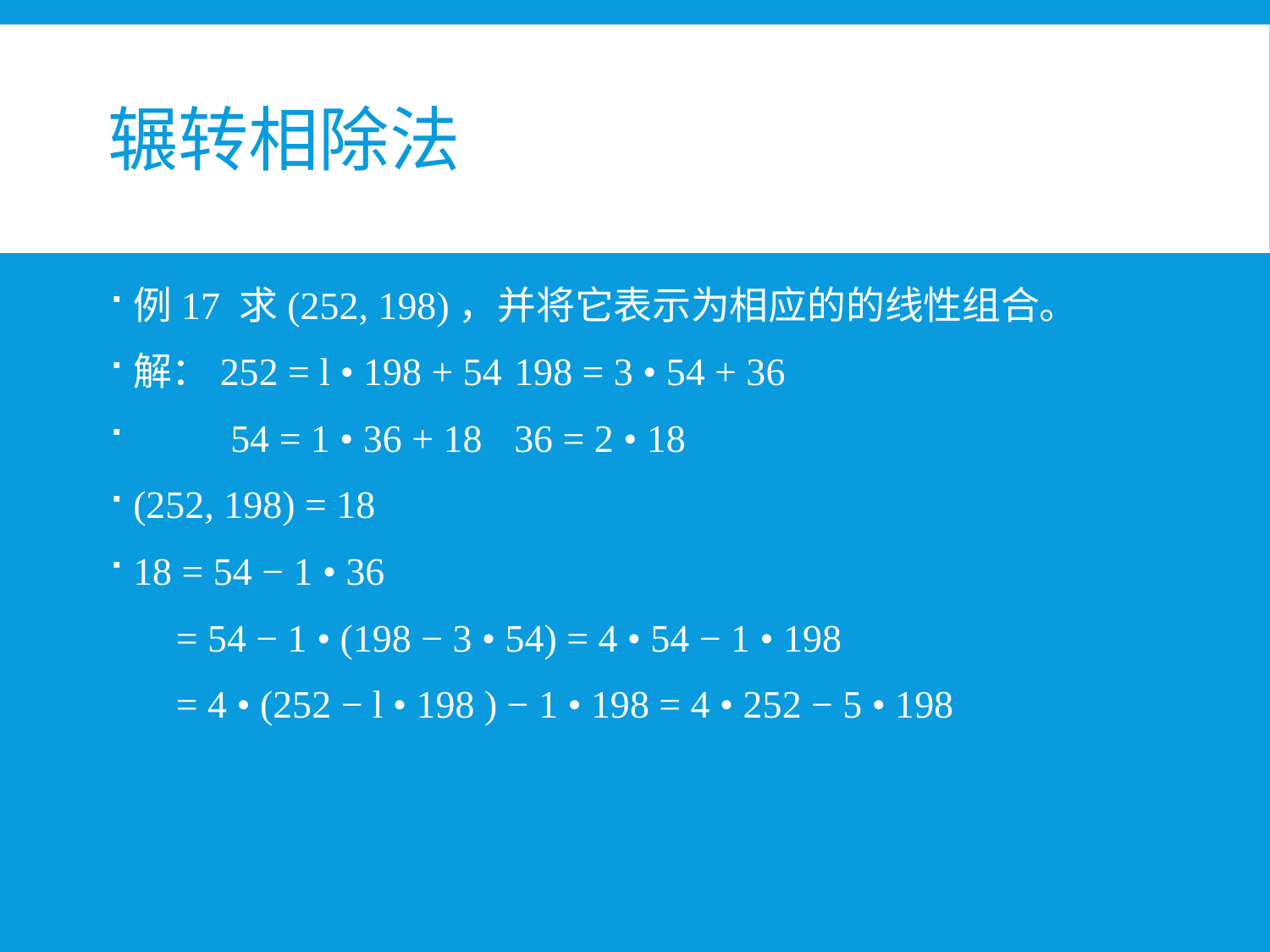

# 辗转相除法
例17 求(252, 198)，并将它表示为相应的的线性组合。
解：252 = l • 198 + 54	198 = 3 • 54 + 36
          54 = 1 • 36 + 18 	36 = 2 • 18
(252, 198) = 18
18 = 54 − 1 • 36
       = 54 − 1 • (198 − 3 • 54) = 4 • 54 − 1 • 198
       = 4 • (252 − l • 198 ) − 1 • 198 = 4 • 252 − 5 • 198